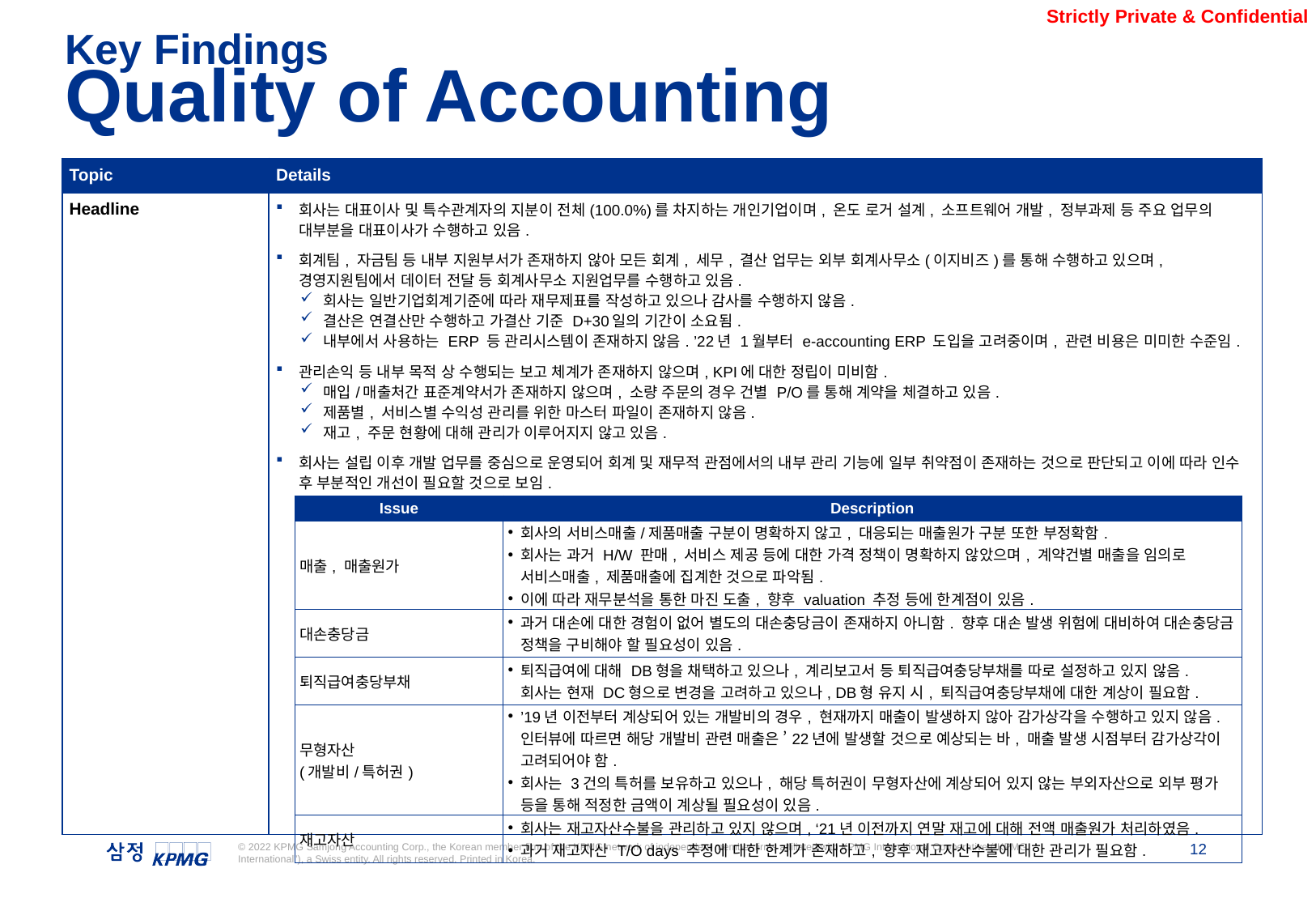

Key Findings
Quality of Accounting
| Topic | Details |
| --- | --- |
| Headline | 회사는 대표이사 및 특수관계자의 지분이 전체(100.0%)를 차지하는 개인기업이며, 온도 로거 설계, 소프트웨어 개발, 정부과제 등 주요 업무의 대부분을 대표이사가 수행하고 있음. 회계팀, 자금팀 등 내부 지원부서가 존재하지 않아 모든 회계, 세무, 결산 업무는 외부 회계사무소(이지비즈)를 통해 수행하고 있으며, 경영지원팀에서 데이터 전달 등 회계사무소 지원업무를 수행하고 있음. 회사는 일반기업회계기준에 따라 재무제표를 작성하고 있으나 감사를 수행하지 않음. 결산은 연결산만 수행하고 가결산 기준 D+30일의 기간이 소요됨. 내부에서 사용하는 ERP 등 관리시스템이 존재하지 않음. ’22년 1월부터 e-accounting ERP 도입을 고려중이며, 관련 비용은 미미한 수준임. 관리손익 등 내부 목적 상 수행되는 보고 체계가 존재하지 않으며, KPI에 대한 정립이 미비함. 매입/매출처간 표준계약서가 존재하지 않으며, 소량 주문의 경우 건별 P/O를 통해 계약을 체결하고 있음. 제품별, 서비스별 수익성 관리를 위한 마스터 파일이 존재하지 않음. 재고, 주문 현황에 대해 관리가 이루어지지 않고 있음. 회사는 설립 이후 개발 업무를 중심으로 운영되어 회계 및 재무적 관점에서의 내부 관리 기능에 일부 취약점이 존재하는 것으로 판단되고 이에 따라 인수 후 부분적인 개선이 필요할 것으로 보임. |
| Issue | Description |
| --- | --- |
| 매출, 매출원가 | 회사의 서비스매출/제품매출 구분이 명확하지 않고, 대응되는 매출원가 구분 또한 부정확함. 회사는 과거 H/W 판매, 서비스 제공 등에 대한 가격 정책이 명확하지 않았으며, 계약건별 매출을 임의로 서비스매출, 제품매출에 집계한 것으로 파악됨. 이에 따라 재무분석을 통한 마진 도출, 향후 valuation 추정 등에 한계점이 있음. |
| 대손충당금 | 과거 대손에 대한 경험이 없어 별도의 대손충당금이 존재하지 아니함. 향후 대손 발생 위험에 대비하여 대손충당금 정책을 구비해야 할 필요성이 있음. |
| 퇴직급여충당부채 | 퇴직급여에 대해 DB형을 채택하고 있으나, 계리보고서 등 퇴직급여충당부채를 따로 설정하고 있지 않음. 회사는 현재 DC형으로 변경을 고려하고 있으나, DB형 유지 시, 퇴직급여충당부채에 대한 계상이 필요함. |
| 무형자산 (개발비/특허권) | ’19년 이전부터 계상되어 있는 개발비의 경우, 현재까지 매출이 발생하지 않아 감가상각을 수행하고 있지 않음. 인터뷰에 따르면 해당 개발비 관련 매출은 ’22년에 발생할 것으로 예상되는 바, 매출 발생 시점부터 감가상각이 고려되어야 함. 회사는 3건의 특허를 보유하고 있으나, 해당 특허권이 무형자산에 계상되어 있지 않는 부외자산으로 외부 평가 등을 통해 적정한 금액이 계상될 필요성이 있음. |
| 재고자산 | 회사는 재고자산수불을 관리하고 있지 않으며, ‘21년 이전까지 연말 재고에 대해 전액 매출원가 처리하였음. 과거 재고자산 T/O days 추정에 대한 한계가 존재하고, 향후 재고자산수불에 대한 관리가 필요함. |